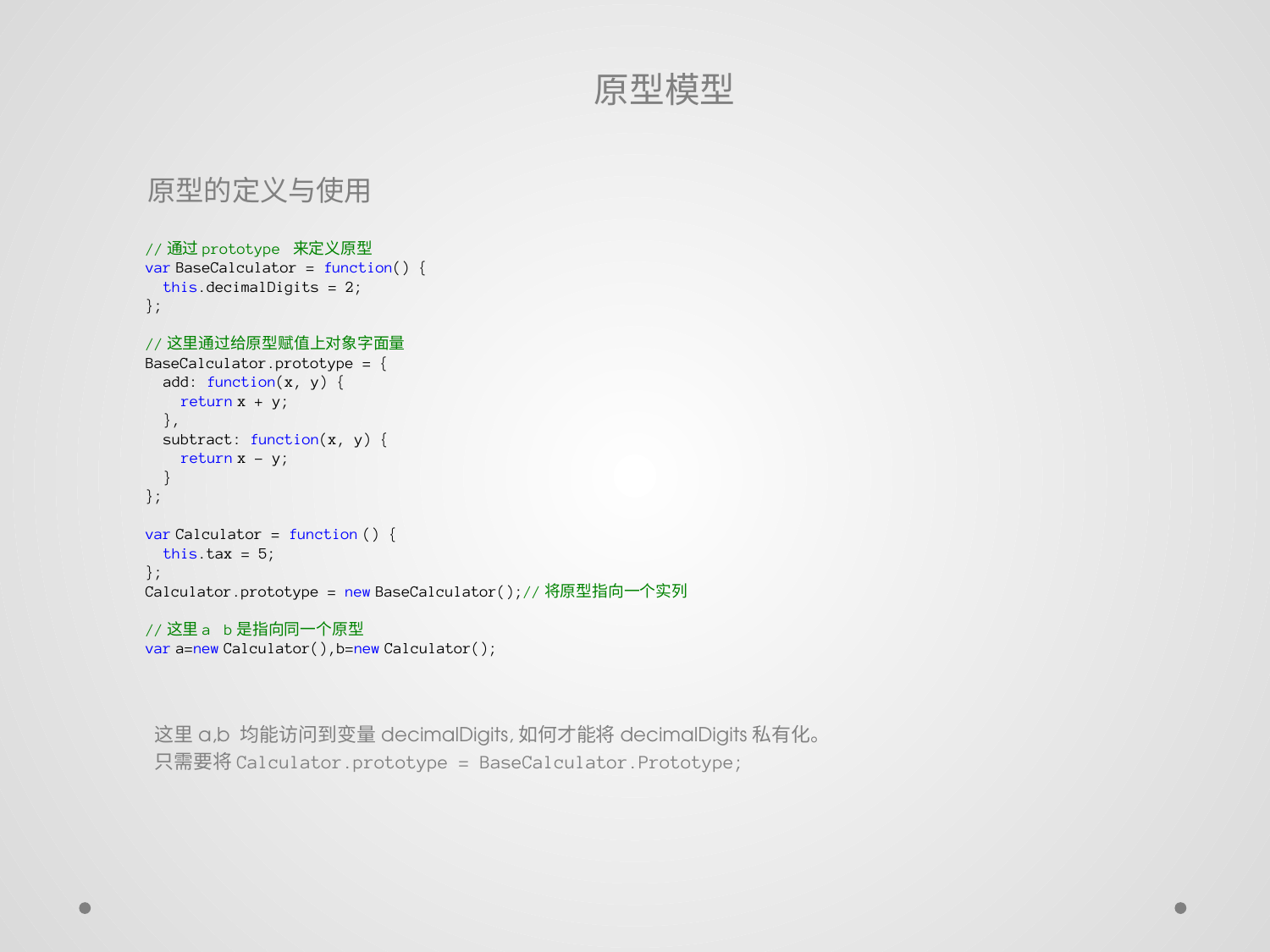

# 原型模型
原型的定义与使用

//通过prototype 来定义原型
var BaseCalculator = function() {
    this.decimalDigits = 2;
};

//这里通过给原型赋值上对象字面量
BaseCalculator.prototype = {
    add: function(x, y) {
        return x + y;
    },
    subtract: function(x, y) {
        return x - y;
    }
};

var Calculator = function () {
    this.tax = 5;
};
Calculator.prototype = new BaseCalculator();//将原型指向一个实列

//这里a  b是指向同一个原型
var a=new Calculator(),b=new Calculator();

这里a,b 均能访问到变量decimalDigits,如何才能将decimalDigits私有化。
只需要将Calculator.prototype = BaseCalculator.Prototype;